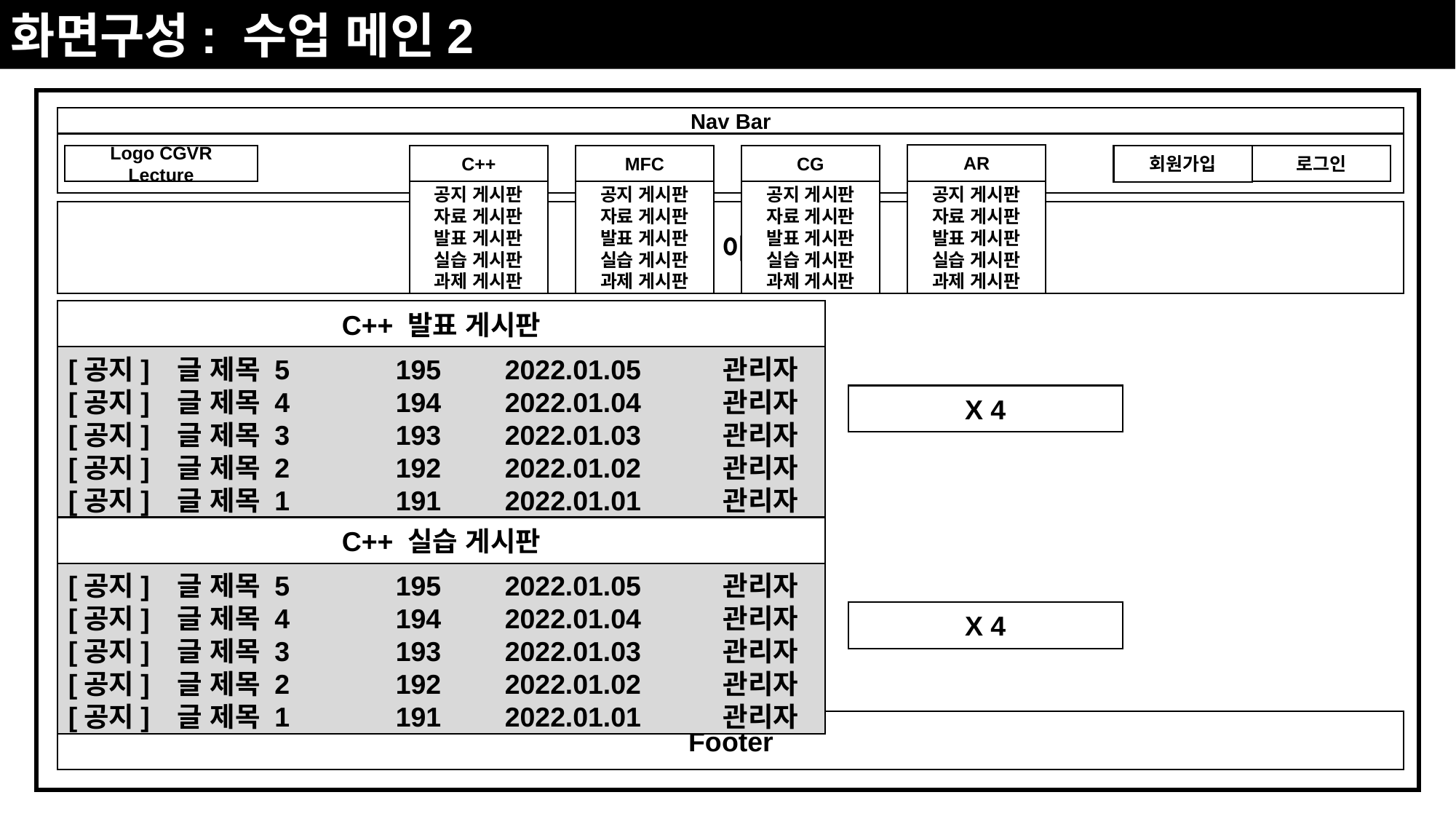

화면구성: 수업 메인2

Nav Bar

AR
Logo CGVR Lecture
C++
MFC
CG
로그인
회원가입
공지 게시판
자료 게시판
발표 게시판
실습 게시판
과제 게시판
공지 게시판
자료 게시판
발표 게시판
실습 게시판
과제 게시판
공지 게시판
자료 게시판
발표 게시판
실습 게시판
과제 게시판
공지 게시판
자료 게시판
발표 게시판
실습 게시판
과제 게시판
배너 이미지
C++ 발표 게시판
[공지]	글 제목 5	195	2022.01.05	관리자
[공지]	글 제목 4	194	2022.01.04	관리자
[공지]	글 제목 3	193	2022.01.03	관리자
[공지]	글 제목 2	192	2022.01.02	관리자
[공지]	글 제목 1	191	2022.01.01	관리자
X 4
C++ 실습 게시판
[공지]	글 제목 5	195	2022.01.05	관리자
[공지]	글 제목 4	194	2022.01.04	관리자
[공지]	글 제목 3	193	2022.01.03	관리자
[공지]	글 제목 2	192	2022.01.02	관리자
[공지]	글 제목 1	191	2022.01.01	관리자
X 4
Footer